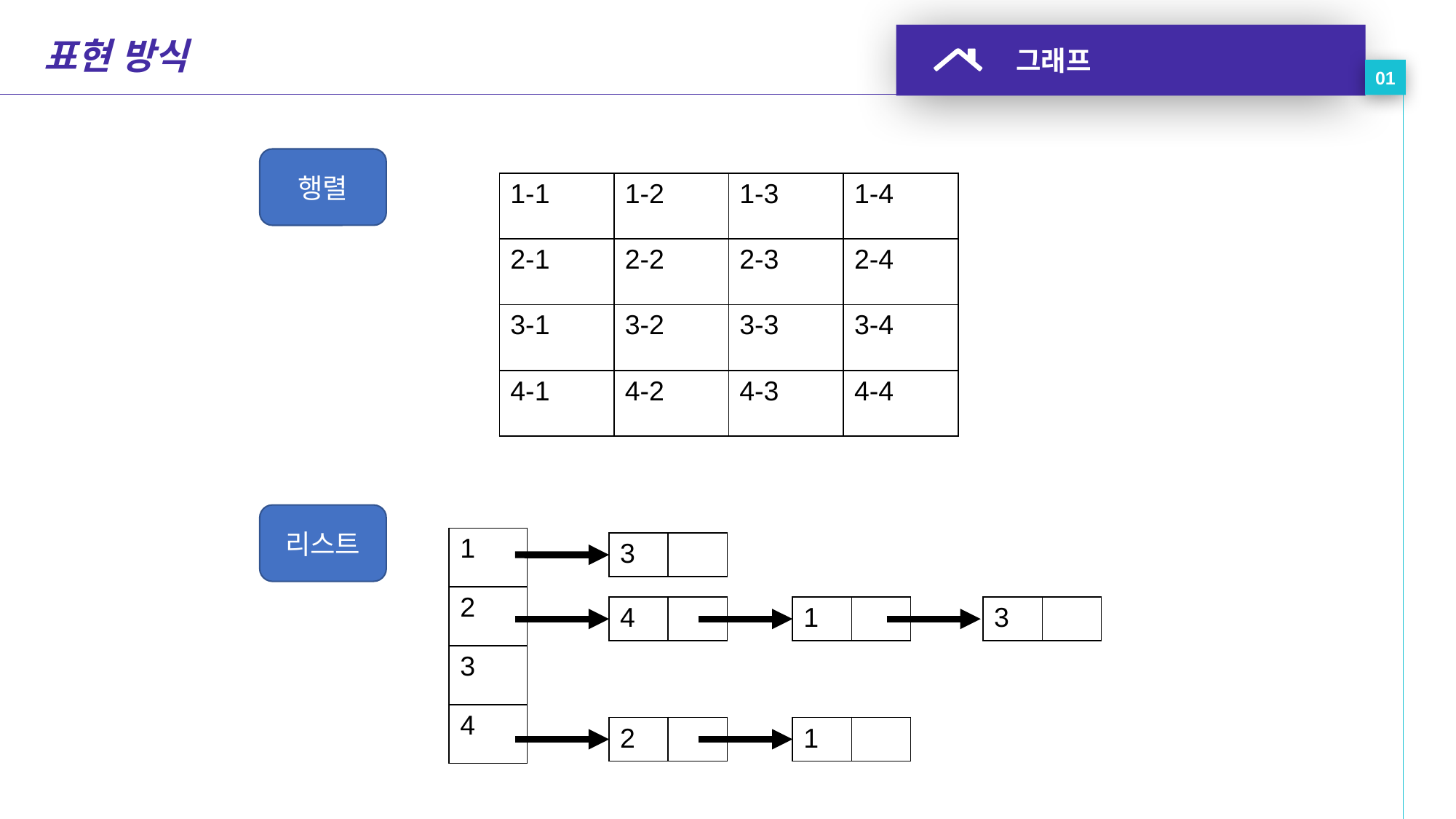

그래프

01
표현 방식
행렬
| 1-1 | 1-2 | 1-3 | 1-4 |
| --- | --- | --- | --- |
| 2-1 | 2-2 | 2-3 | 2-4 |
| 3-1 | 3-2 | 3-3 | 3-4 |
| 4-1 | 4-2 | 4-3 | 4-4 |
리스트
| 1 |
| --- |
| 2 |
| 3 |
| 4 |
| 3 |  |
| --- | --- |
| 4 |  |
| --- | --- |
| 1 |  |
| --- | --- |
| 3 |  |
| --- | --- |
| 2 |  |
| --- | --- |
| 1 |  |
| --- | --- |